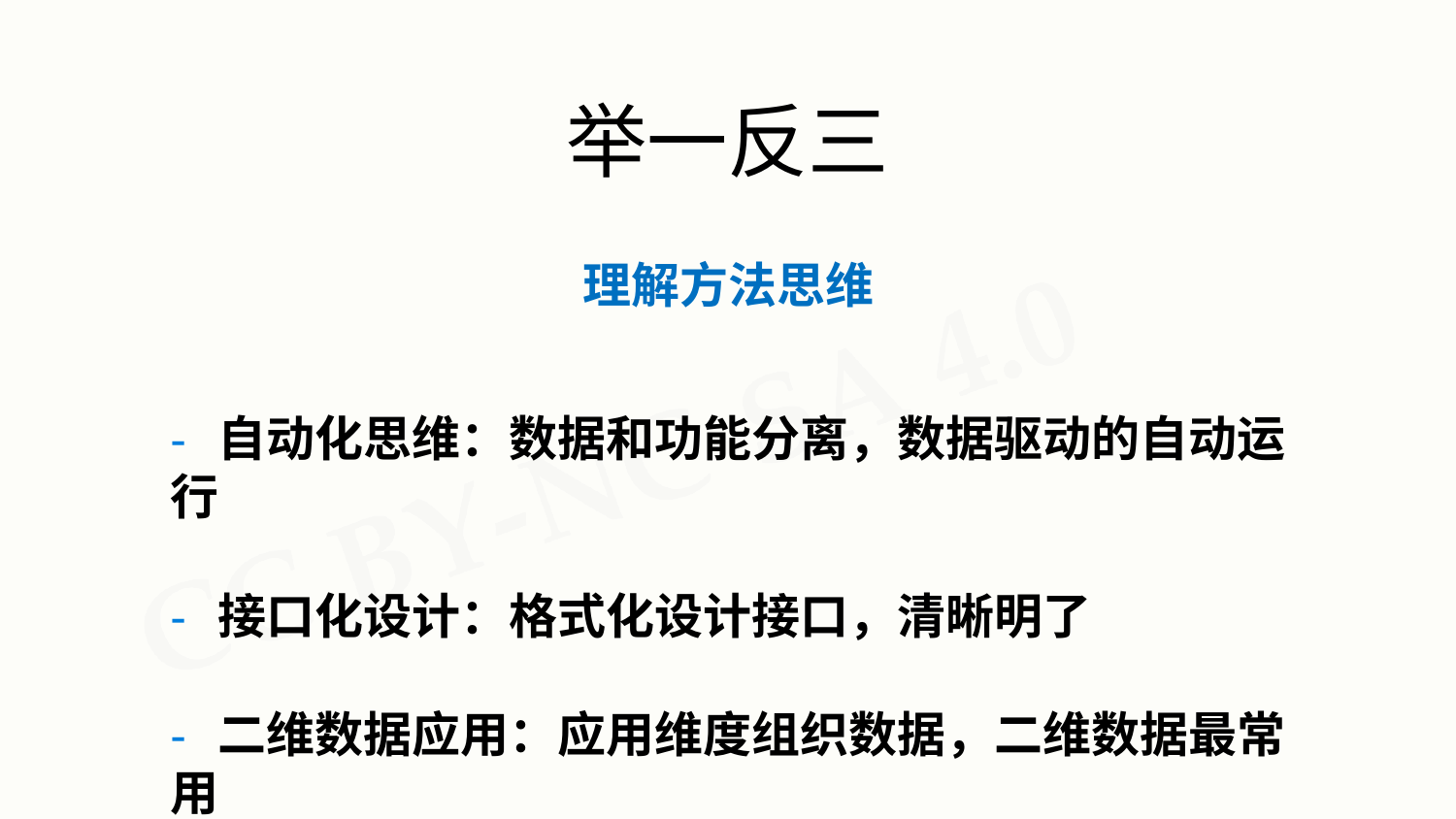

# 举一反三
理解方法思维

- 自动化思维：数据和功能分离，数据驱动的自动运行

- 接口化设计：格式化设计接口，清晰明了

- 二维数据应用：应用维度组织数据，二维数据最常用